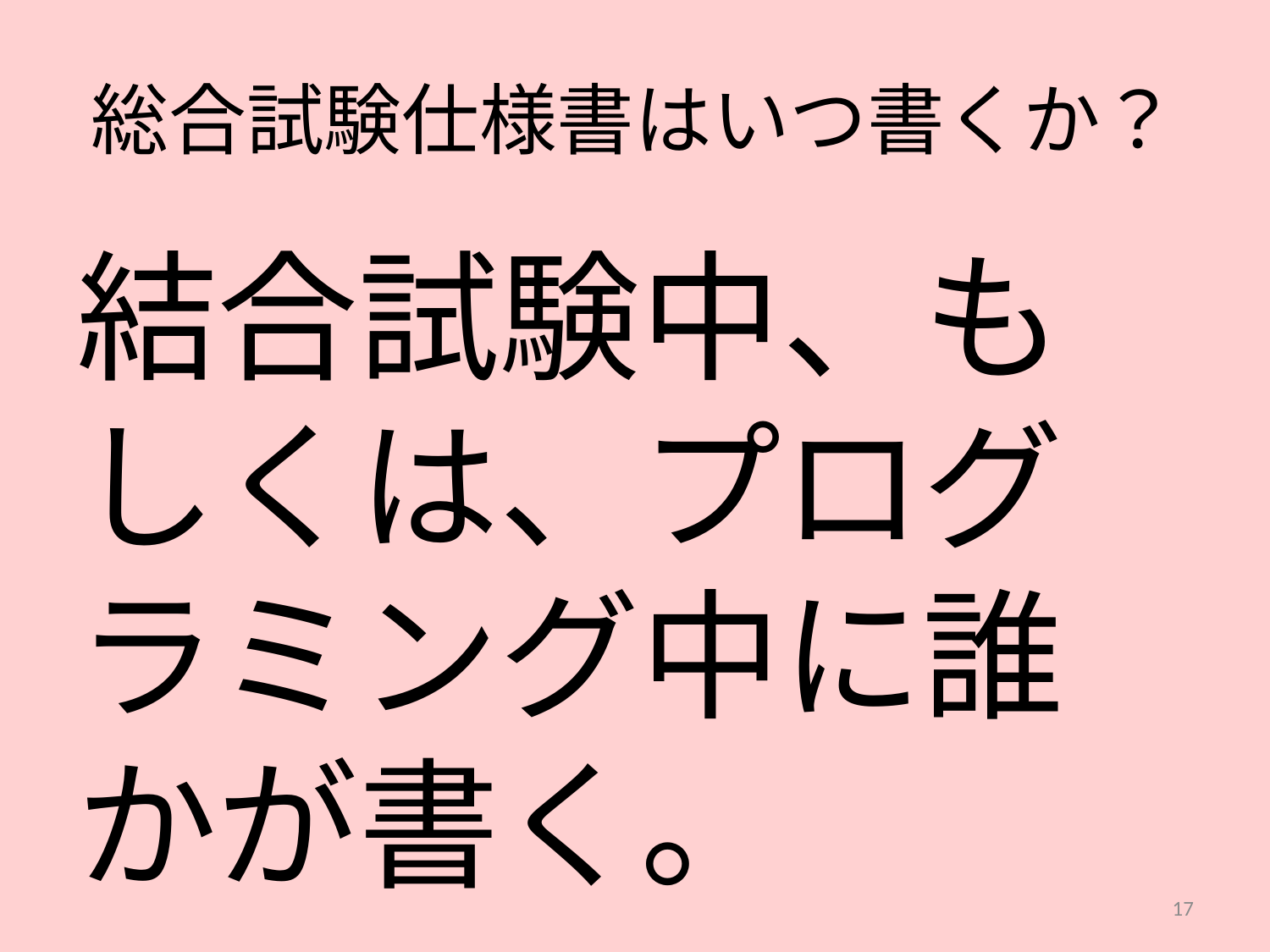

# 総合試験仕様書はいつ書くか？
結合試験中、もしくは、プログラミング中に誰かが書く。
17